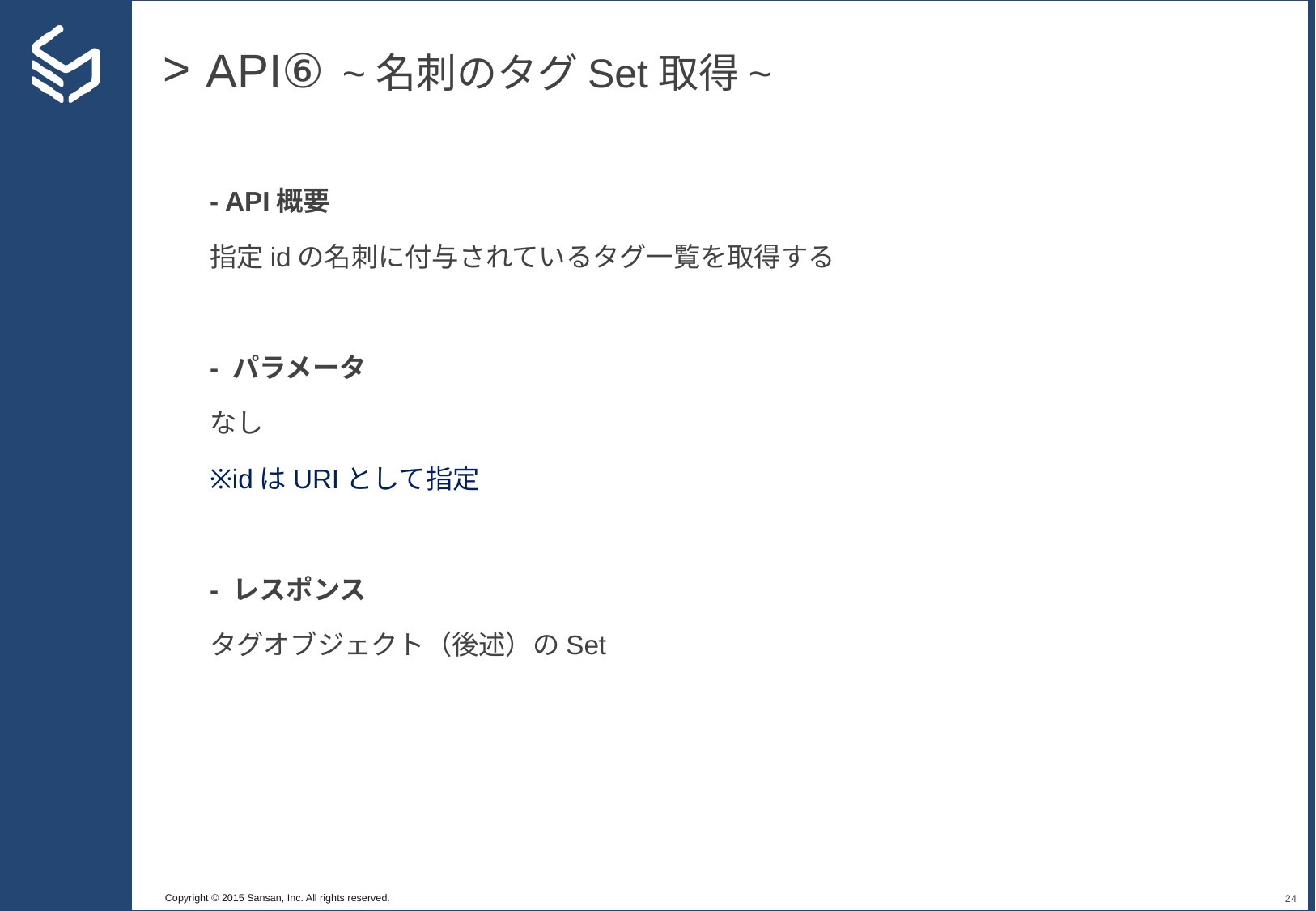

# API⑥ ~名刺のタグSet取得~
- API概要
指定idの名刺に付与されているタグ一覧を取得する

- パラメータ
なし
※idはURIとして指定

- レスポンス
タグオブジェクト（後述）のSet
24